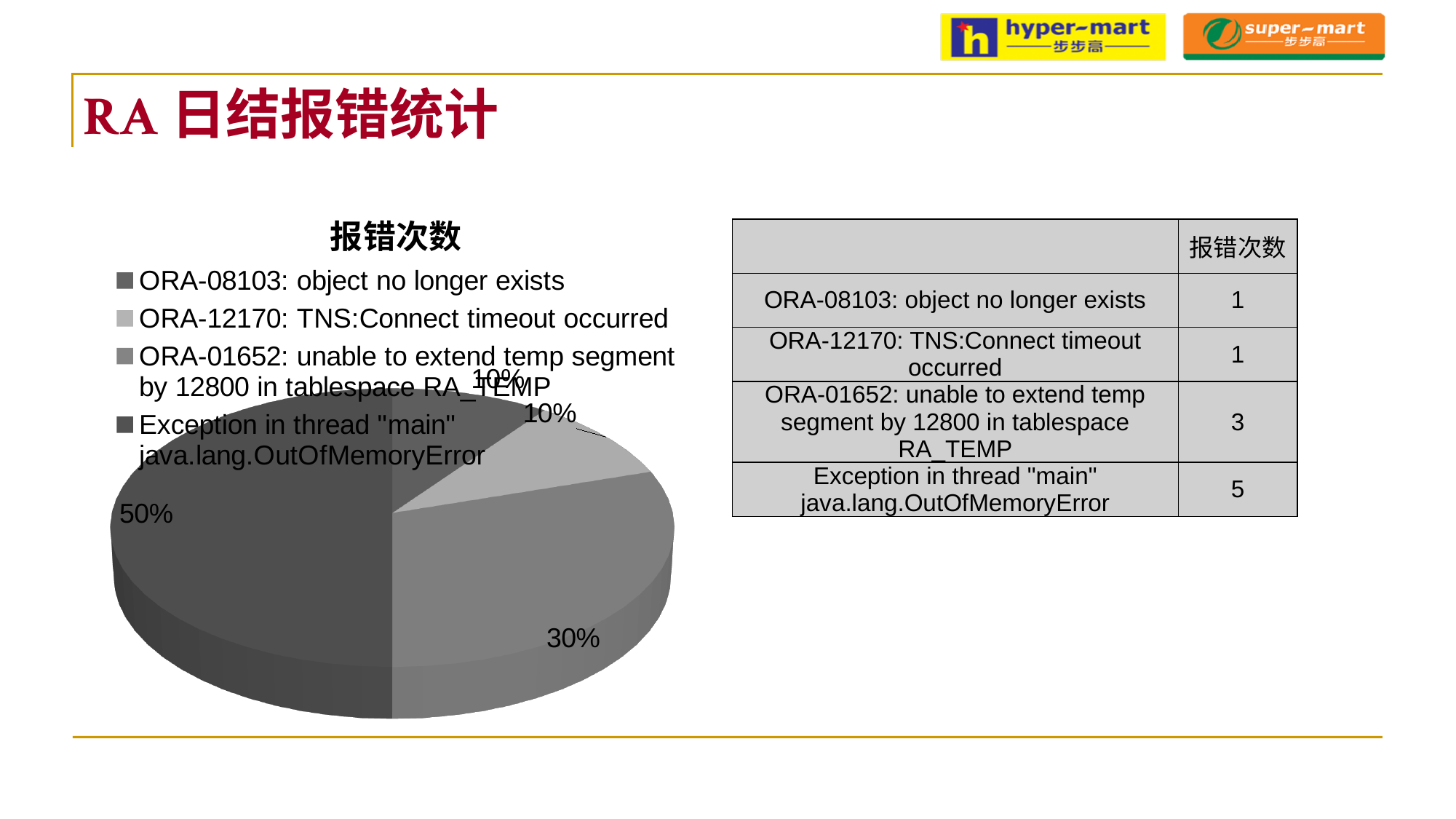

# RA日结报错统计

[unsupported chart]

|  | 报错次数 |
| --- | --- |
| ORA-08103: object no longer exists | 1 |
| ORA-12170: TNS:Connect timeout occurred | 1 |
| ORA-01652: unable to extend temp segment by 12800 in tablespace RA\_TEMP | 3 |
| Exception in thread "main" java.lang.OutOfMemoryError | 5 |